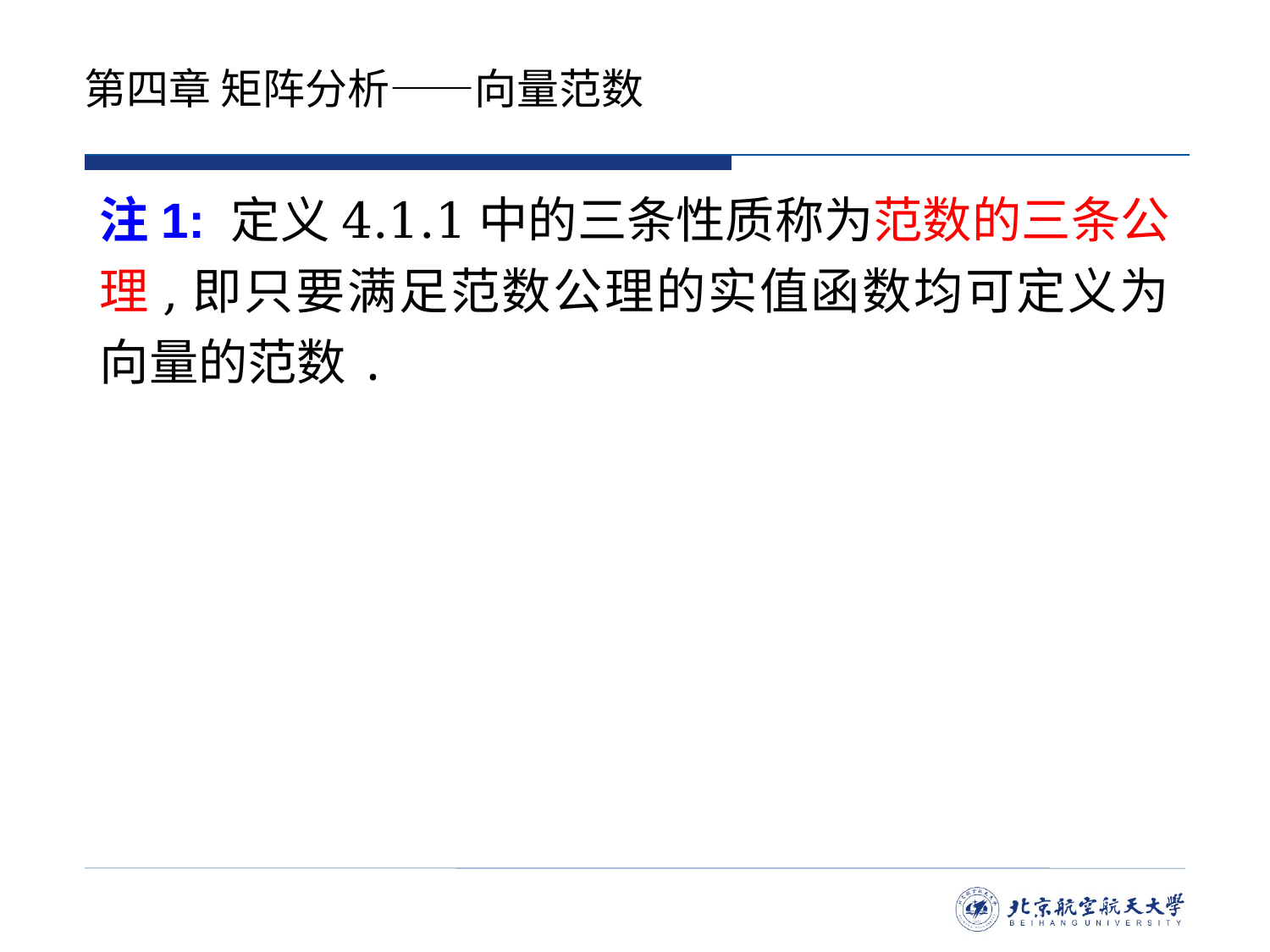

# 第四章 矩阵分析——向量范数
注1: 定义4.1.1中的三条性质称为范数的三条公理,即只要满足范数公理的实值函数均可定义为向量的范数.